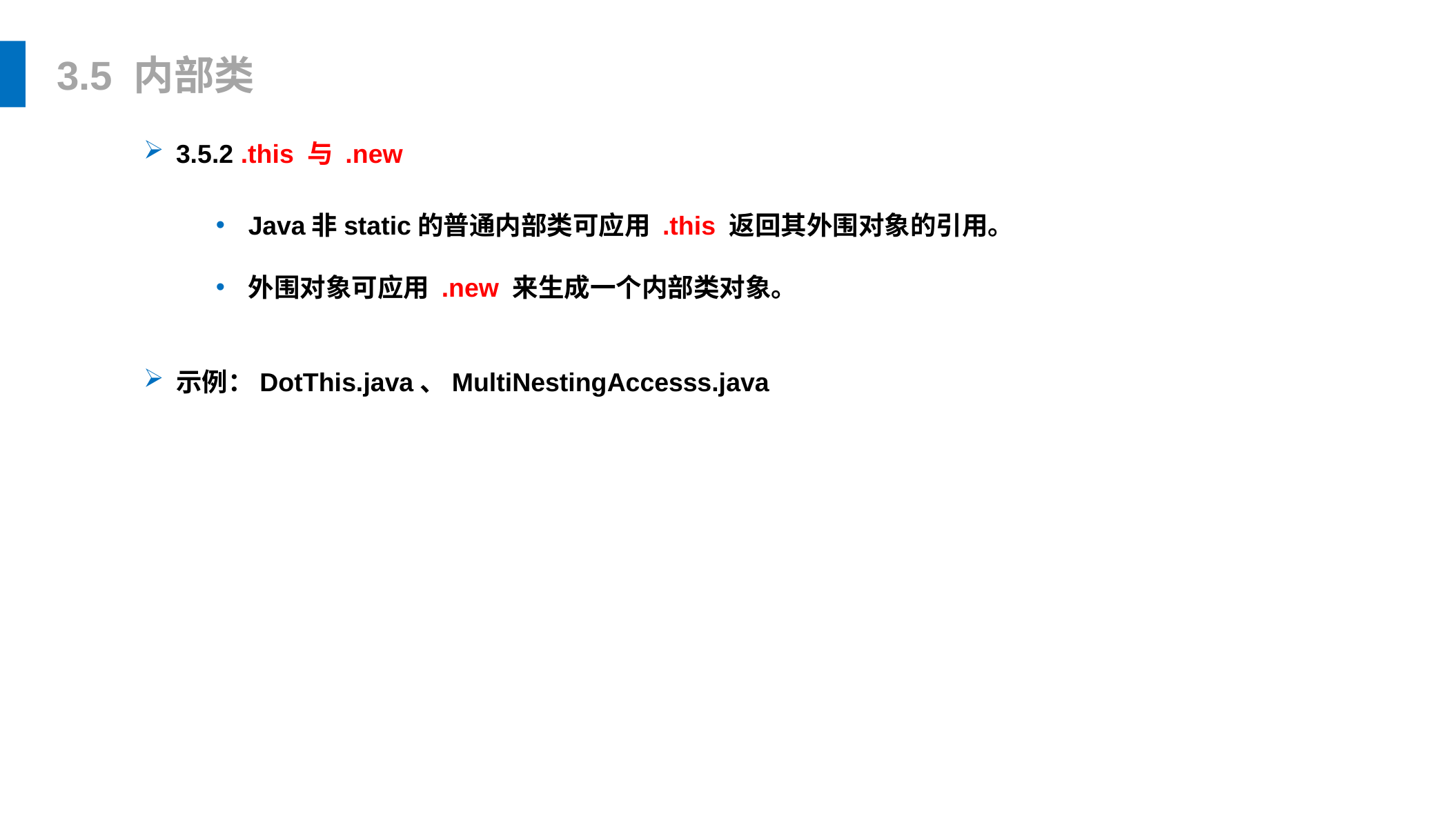

3.5 内部类
3.5.2 .this 与 .new

Java非static的普通内部类可应用 .this 返回其外围对象的引用。

外围对象可应用 .new 来生成一个内部类对象。
示例：DotThis.java、MultiNestingAccesss.java